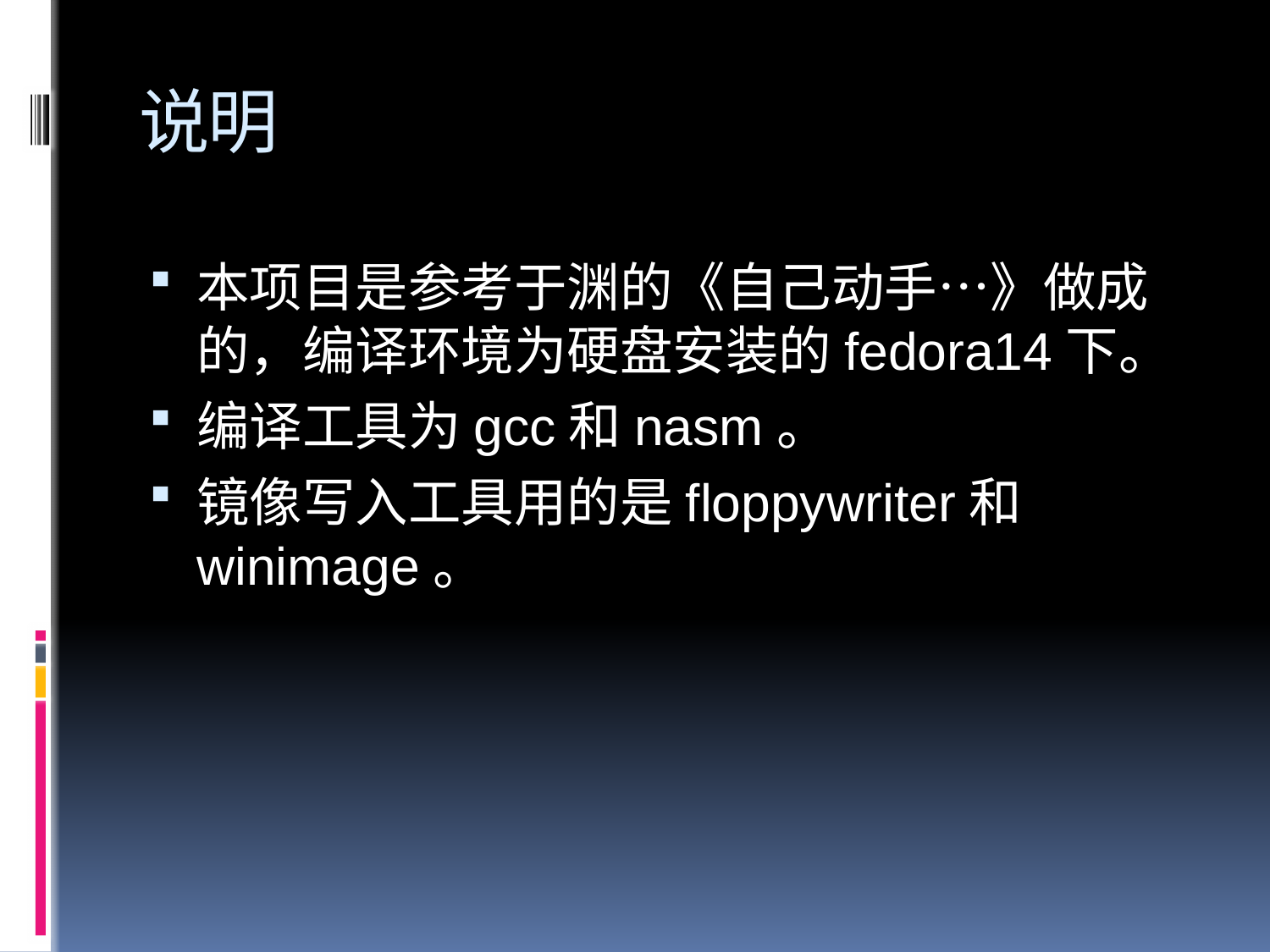

# 说明
本项目是参考于渊的《自己动手…》做成的，编译环境为硬盘安装的fedora14下。
编译工具为gcc和nasm。
镜像写入工具用的是floppywriter和winimage。